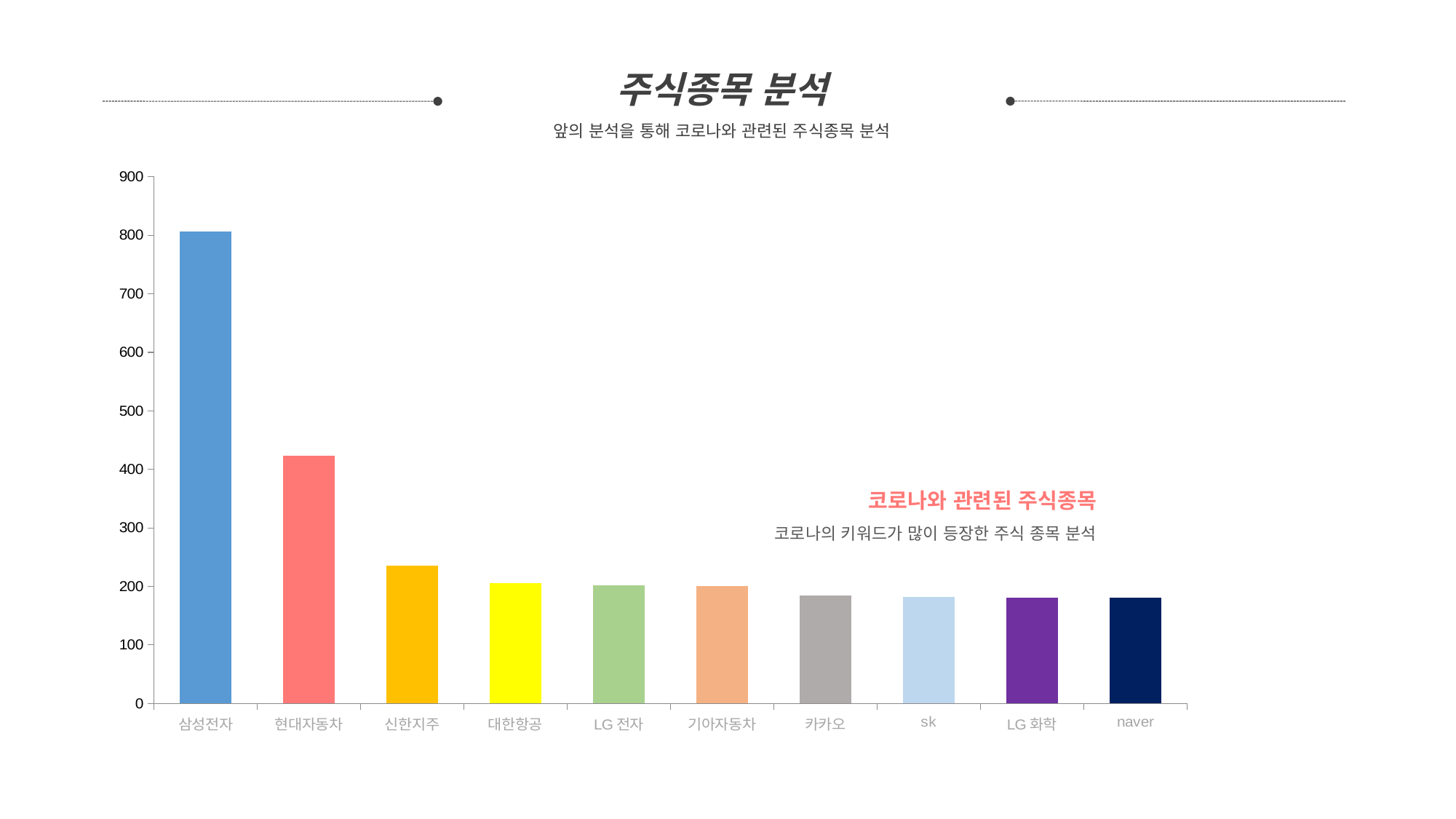

주식종목 분석
앞의 분석을 통해 코로나와 관련된 주식종목 분석

### Chart

| Category | 문서수 상위10 |
|---|---|
| 삼성전자 | 806.0 |
| 현대자동차 | 423.0 |
| 신한지주 | 236.0 |
| 대한항공 | 206.0 |
| LG전자 | 202.0 |
| 기아자동차 | 201.0 |
| 카카오 | 184.0 |
| sk | 182.0 |
| LG화학 | 181.0 |
| naver | 181.0 |
코로나와 관련된 주식종목
코로나의 키워드가 많이 등장한 주식 종목 분석